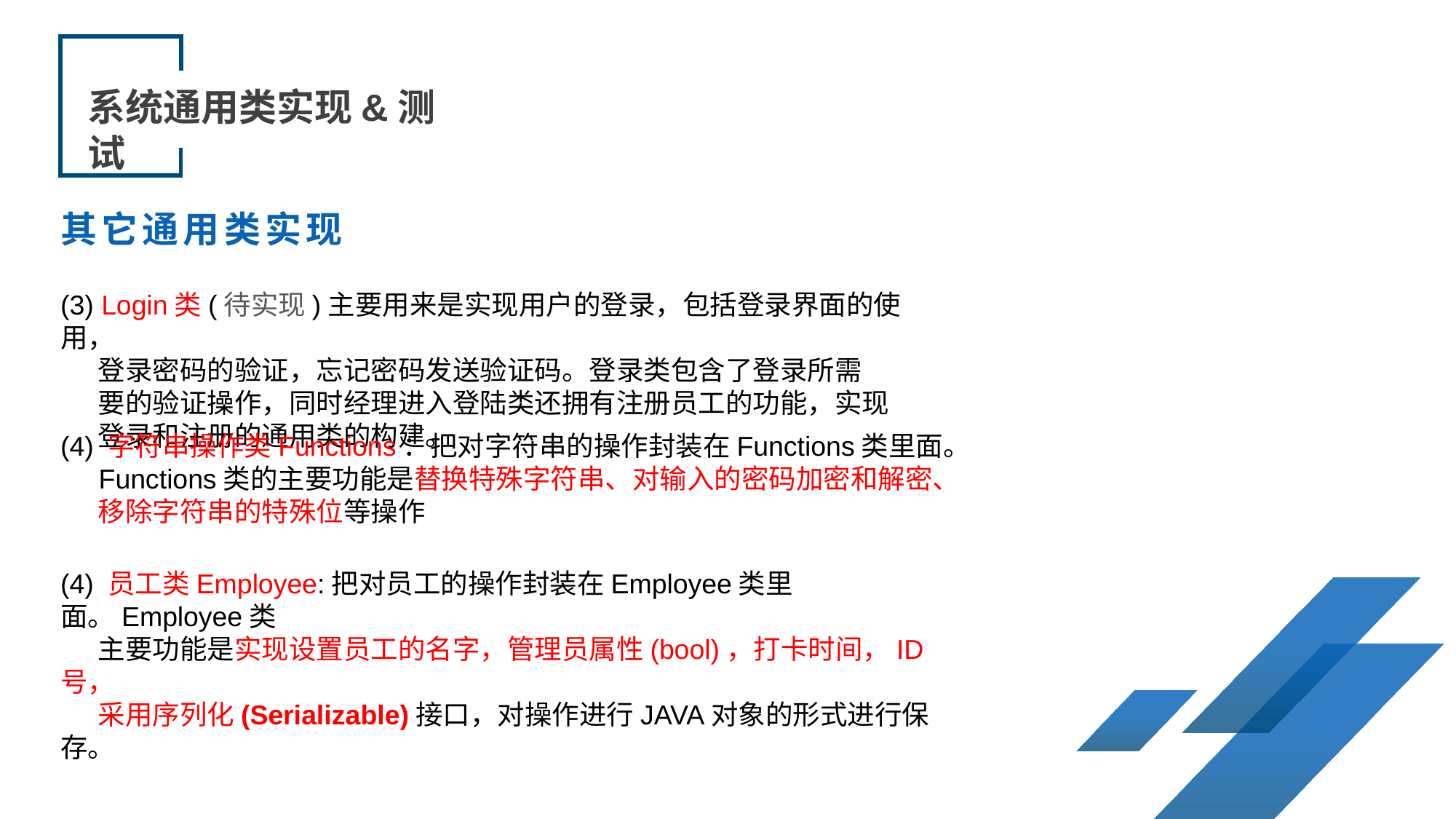

系统通用类实现&测试
其它通用类实现
(3) Login类(待实现)主要用来是实现用户的登录，包括登录界面的使用，
     登录密码的验证，忘记密码发送验证码。登录类包含了登录所需
     要的验证操作，同时经理进入登陆类还拥有注册员工的功能，实现
     登录和注册的通用类的构建。

(4) 字符串操作类Functions：把对字符串的操作封装在Functions类里面。
     Functions类的主要功能是替换特殊字符串、对输入的密码加密和解密、
     移除字符串的特殊位等操作
(4) 员工类Employee:把对员工的操作封装在Employee类里面。Employee类
     主要功能是实现设置员工的名字，管理员属性(bool)，打卡时间，ID号，
     采用序列化(Serializable)接口，对操作进行JAVA对象的形式进行保存。